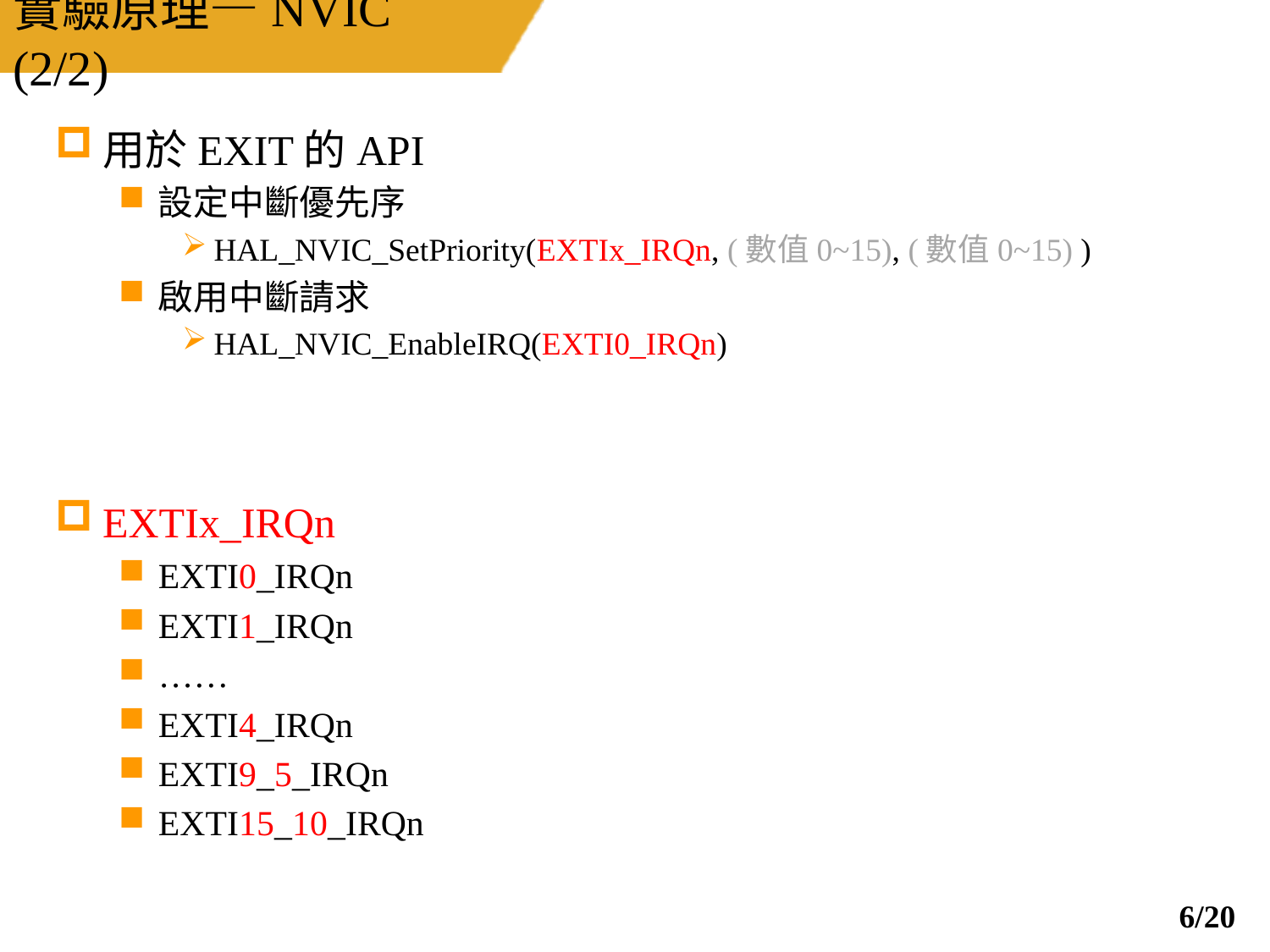

# 實驗原理—NVIC (2/2)
用於EXIT的API
設定中斷優先序
HAL_NVIC_SetPriority(EXTIx_IRQn, (數值0~15), (數值0~15) )
啟用中斷請求
HAL_NVIC_EnableIRQ(EXTI0_IRQn)

EXTIx_IRQn
EXTI0_IRQn
EXTI1_IRQn
……
EXTI4_IRQn
EXTI9_5_IRQn
EXTI15_10_IRQn

6/20